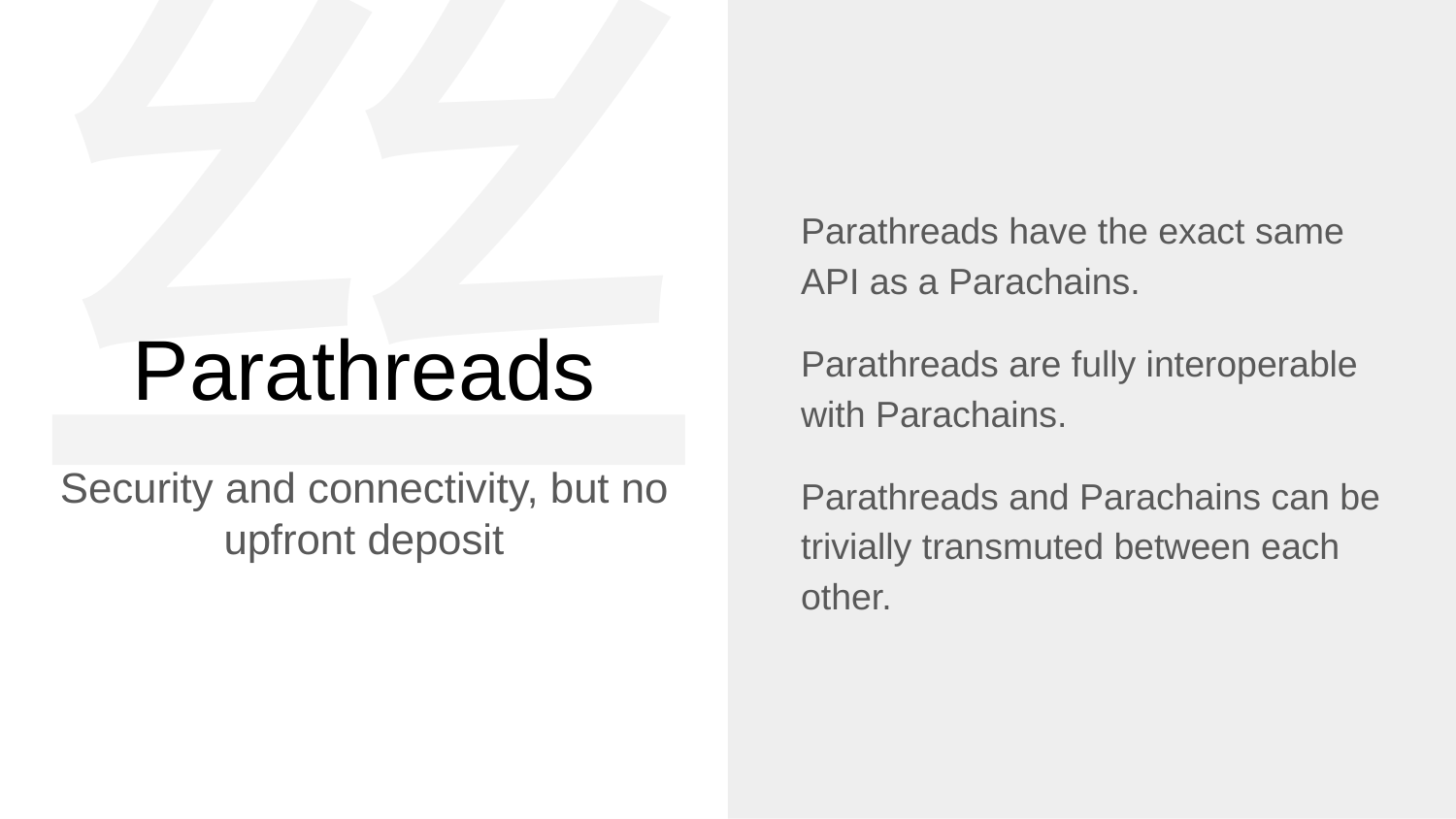

丝
Parathreads have the exact same API as a Parachains.
Parathreads are fully interoperable with Parachains.
Parathreads and Parachains can be trivially transmuted between each other.
# Parathreads
Security and connectivity, but no upfront deposit